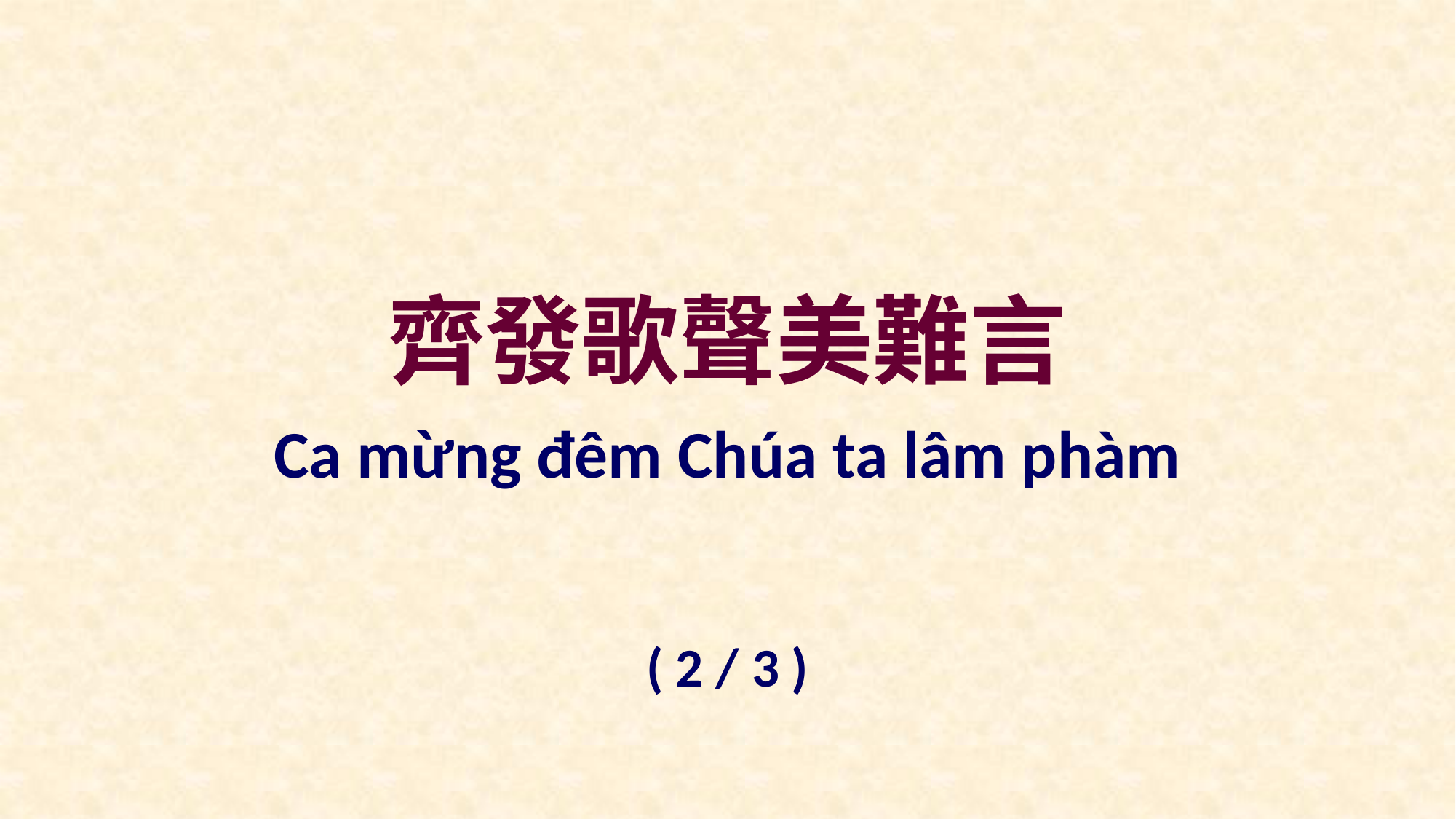

齊發歌聲美難言
Ca mừng đêm Chúa ta lâm phàm
( 2 / 3 )